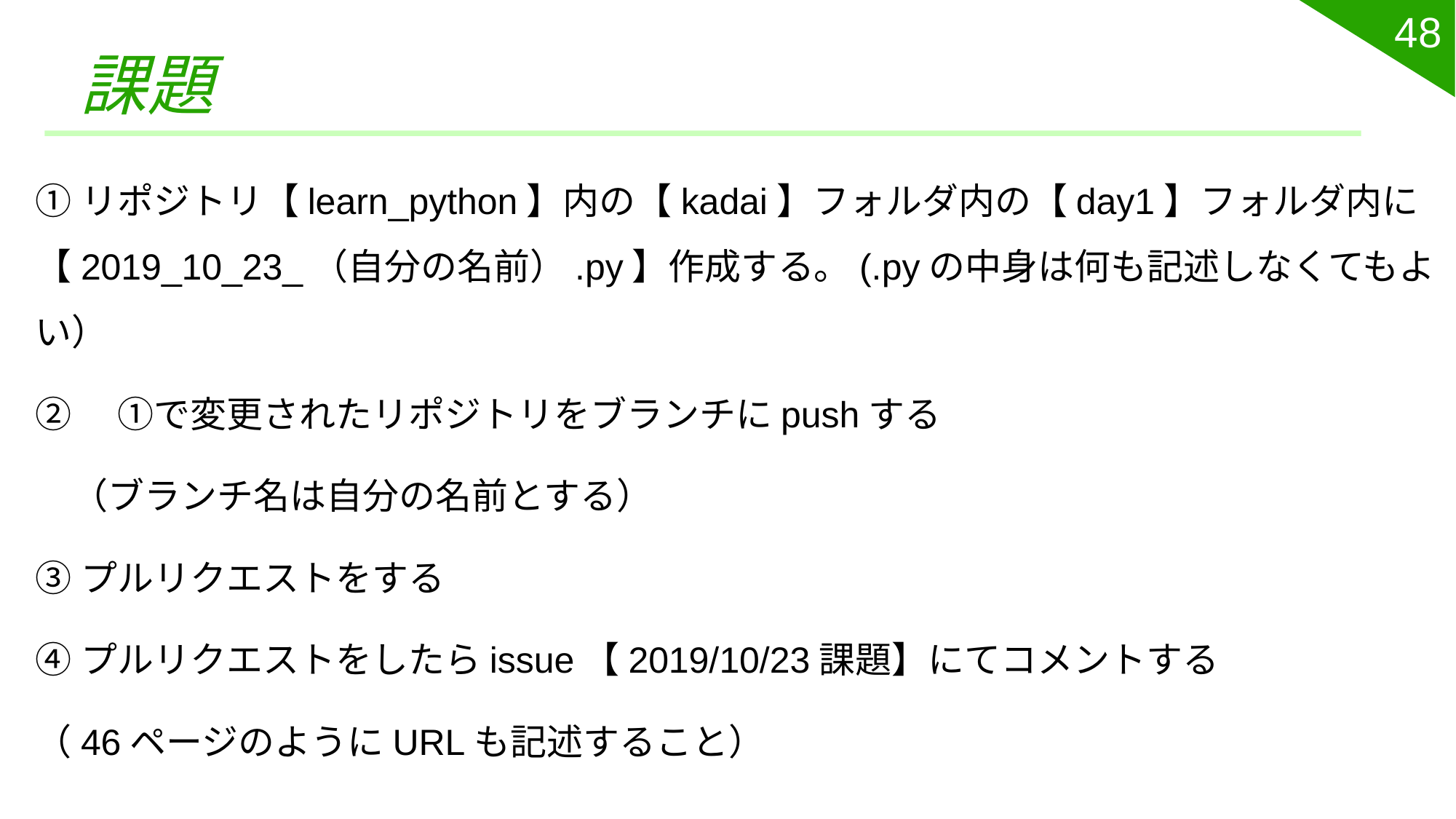

48
# 課題
①リポジトリ【learn_python】内の【kadai】フォルダ内の【day1】フォルダ内に【2019_10_23_（自分の名前）.py】作成する。(.pyの中身は何も記述しなくてもよい）
②　①で変更されたリポジトリをブランチにpushする
　（ブランチ名は自分の名前とする）
③プルリクエストをする
④プルリクエストをしたらissue【2019/10/23課題】にてコメントする
（46ページのようにURLも記述すること）